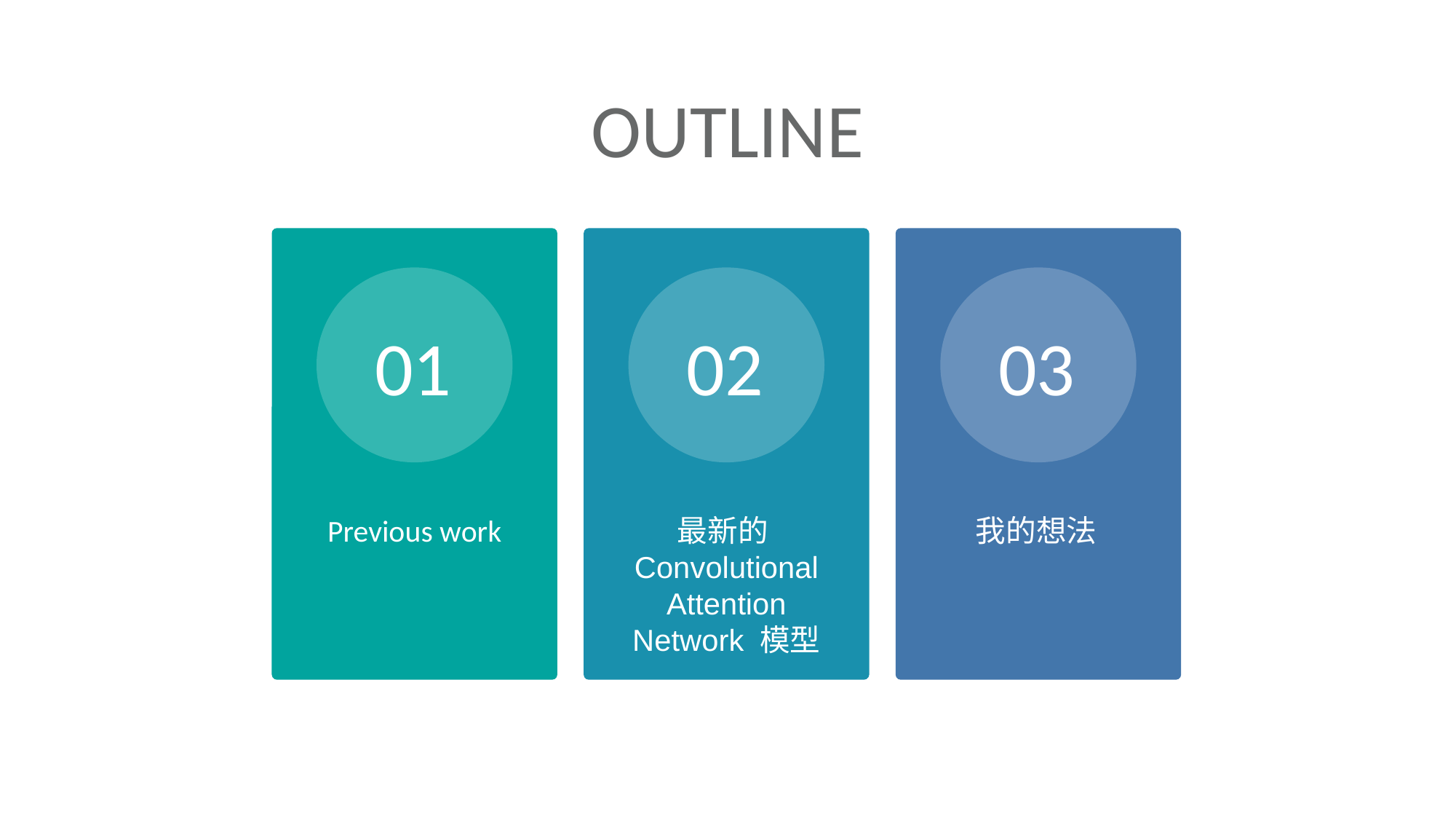

outline

01
02
03
我的想法
Previous work
最新的Convolutional Attention Network 模型